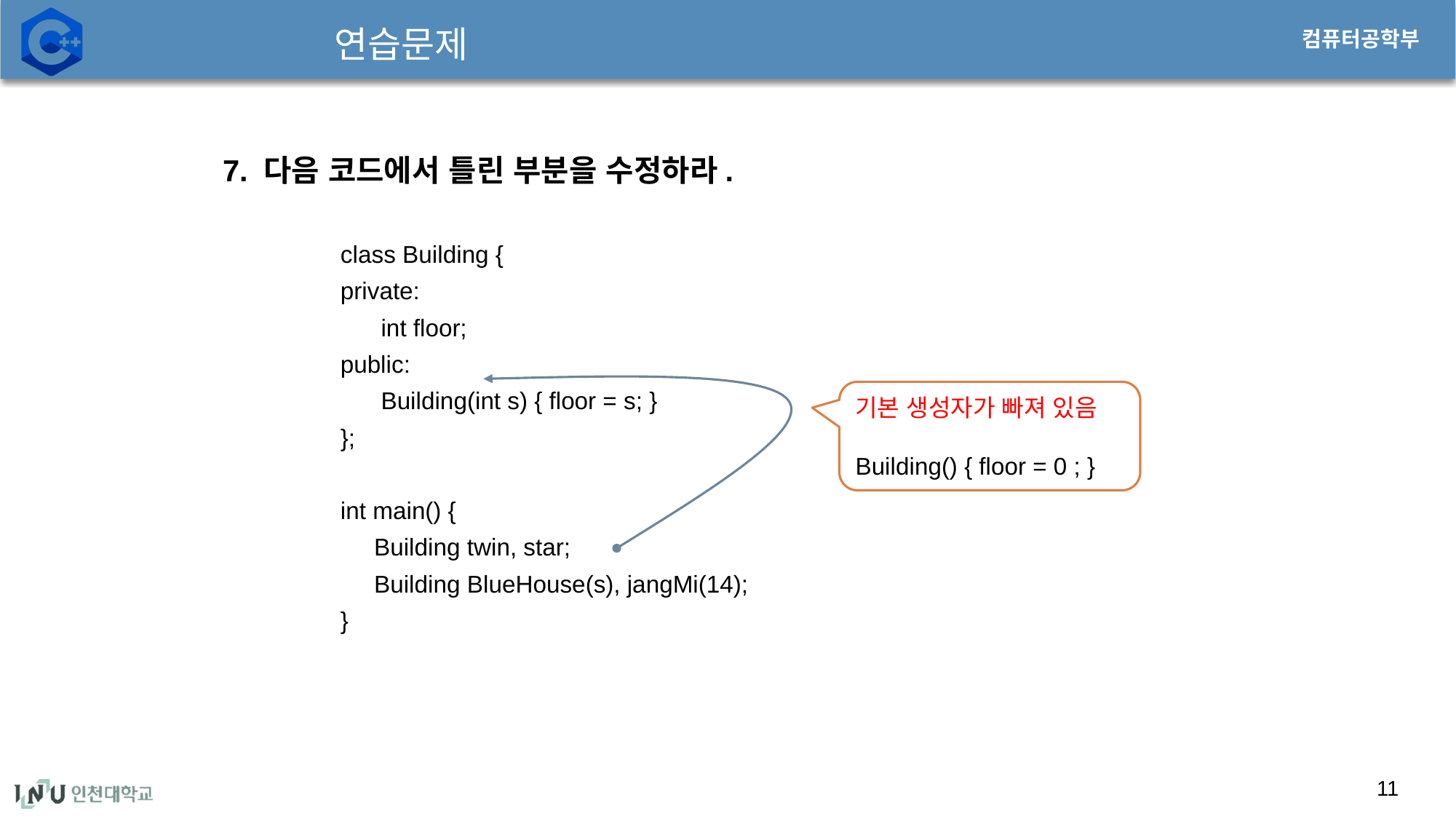

# 연습문제
7. 다음 코드에서 틀린 부분을 수정하라.

class Building {
private:
      int floor;
public:
      Building(int s) { floor = s; }
};

int main() {
     Building twin, star;
     Building BlueHouse(s), jangMi(14);
}

기본 생성자가 빠져 있음

Building() { floor = 0 ; }